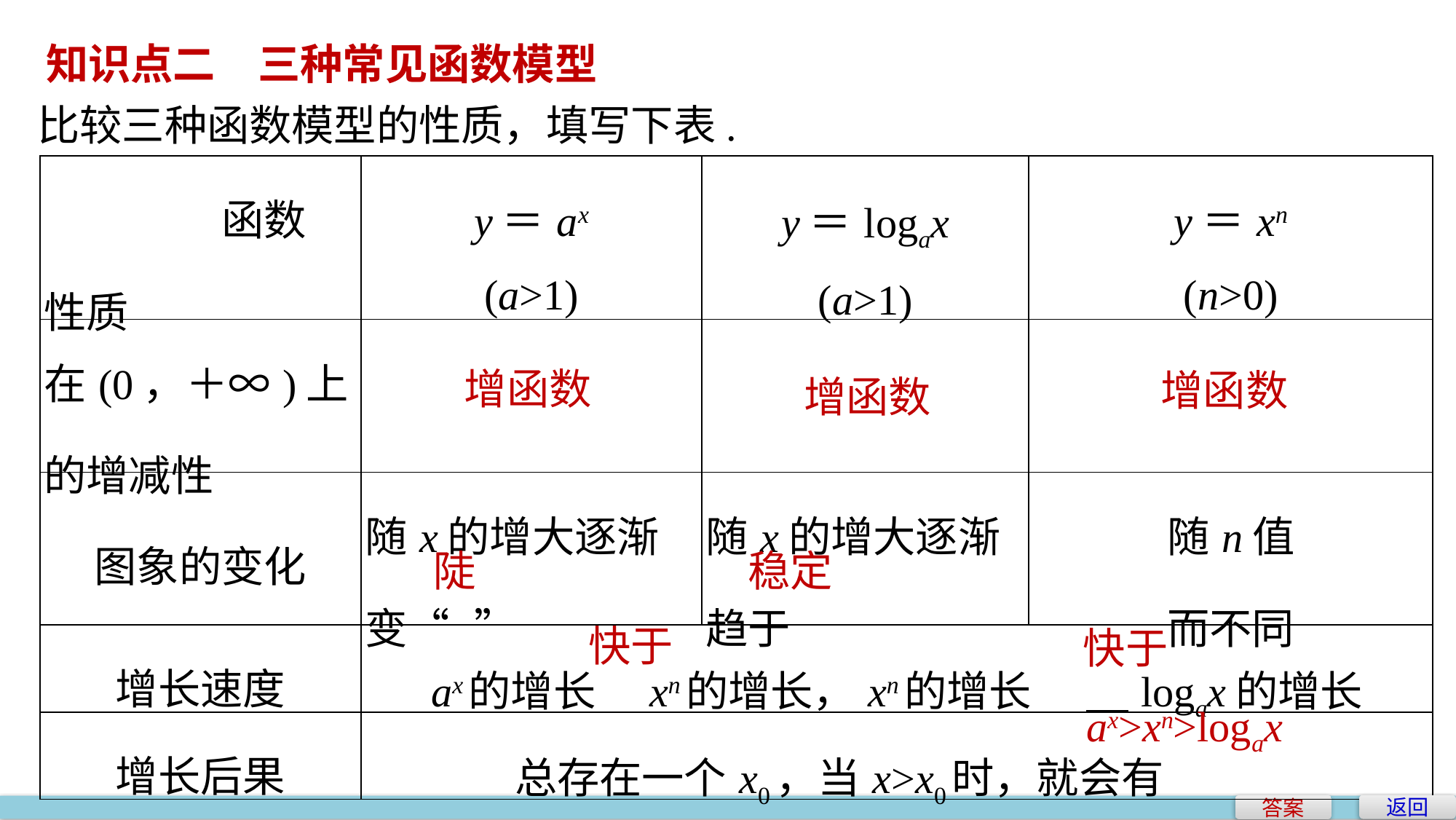

知识点二　三种常见函数模型
比较三种函数模型的性质，填写下表.
| 函数 性质 | y＝ax (a>1) | y＝logax (a>1) | y＝xn (n>0) |
| --- | --- | --- | --- |
| 在(0，＋∞)上的增减性 |  |  |  |
| 图象的变化 | 随x的增大逐渐变“ ” | 随x的增大逐渐趋于 | 随n值 而不同 |
| 增长速度 | ax的增长 xn的增长，xn的增长 　logax的增长 |  |  |
| 增长后果 | 总存在一个x0，当x>x0时，就会有 |  |  |
增函数
增函数
增函数
陡
稳定
快于
快于
ax>xn>logax
返回
答案